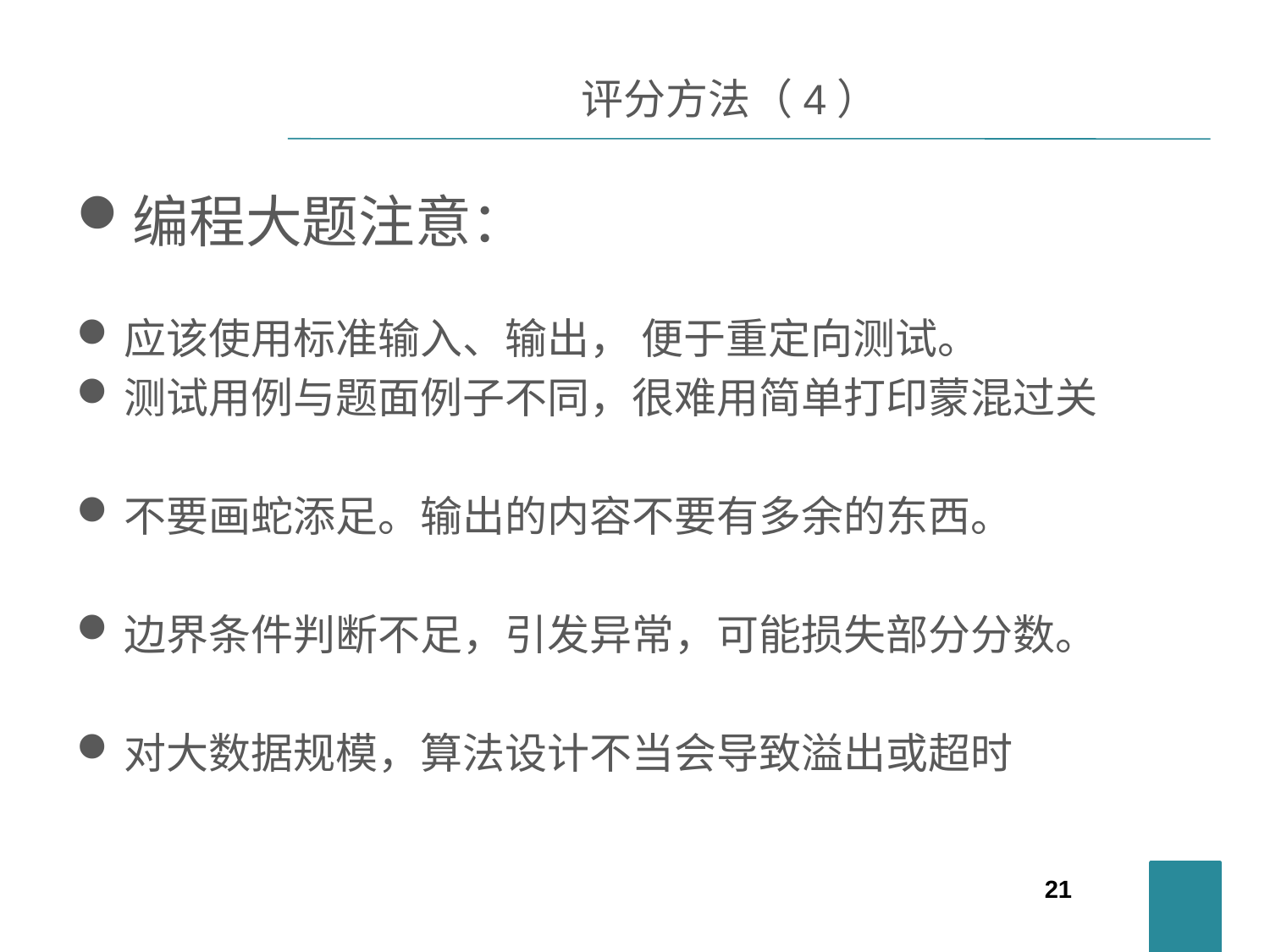

# 评分方法（4）
编程大题注意：

应该使用标准输入、输出， 便于重定向测试。
测试用例与题面例子不同，很难用简单打印蒙混过关

不要画蛇添足。输出的内容不要有多余的东西。

边界条件判断不足，引发异常，可能损失部分分数。

对大数据规模，算法设计不当会导致溢出或超时
21